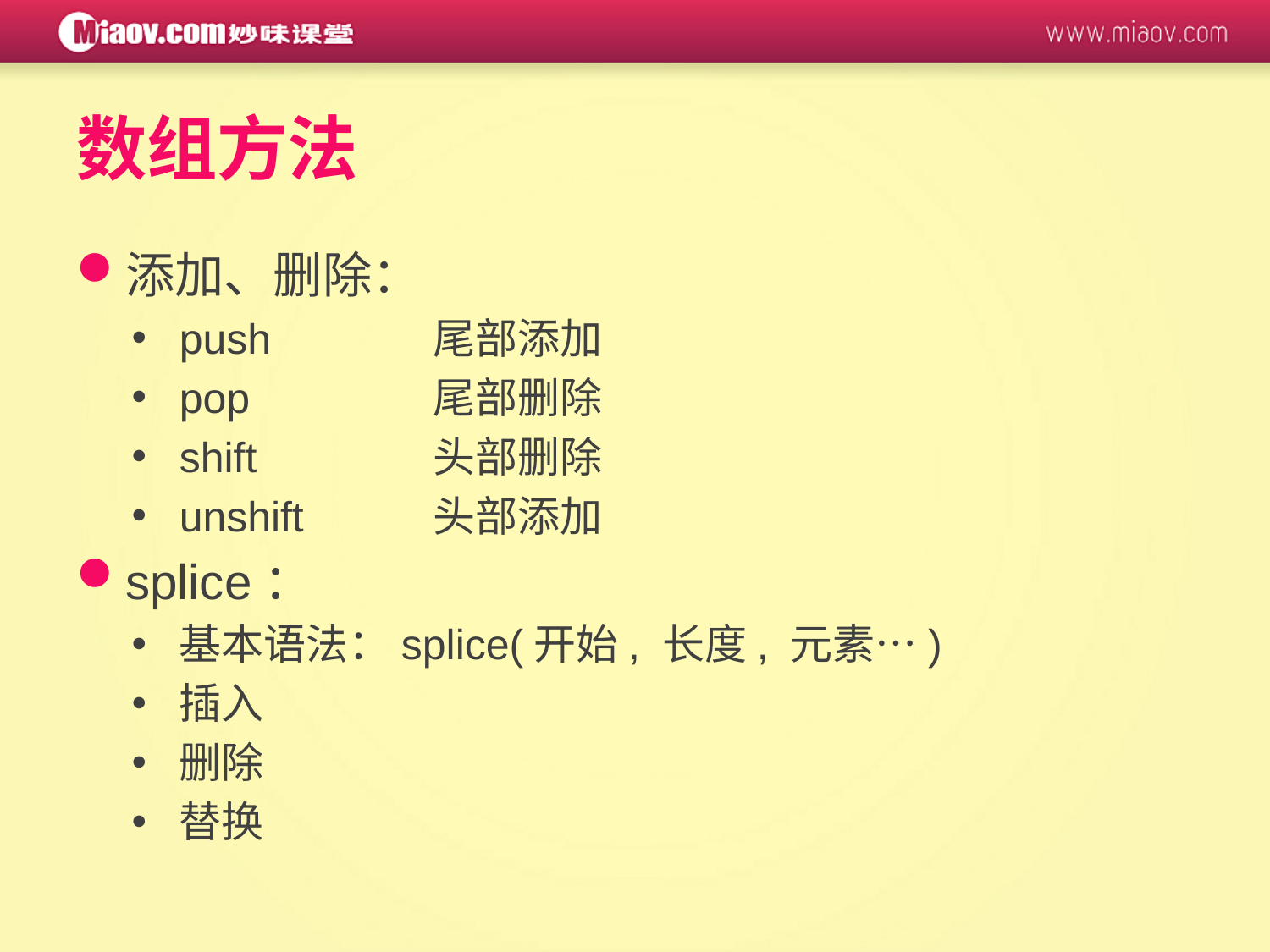

# 数组方法
添加、删除：
push		尾部添加
pop		尾部删除
shift		头部删除
unshift		头部添加
splice：
基本语法：splice(开始, 长度, 元素…)
插入
删除
替换